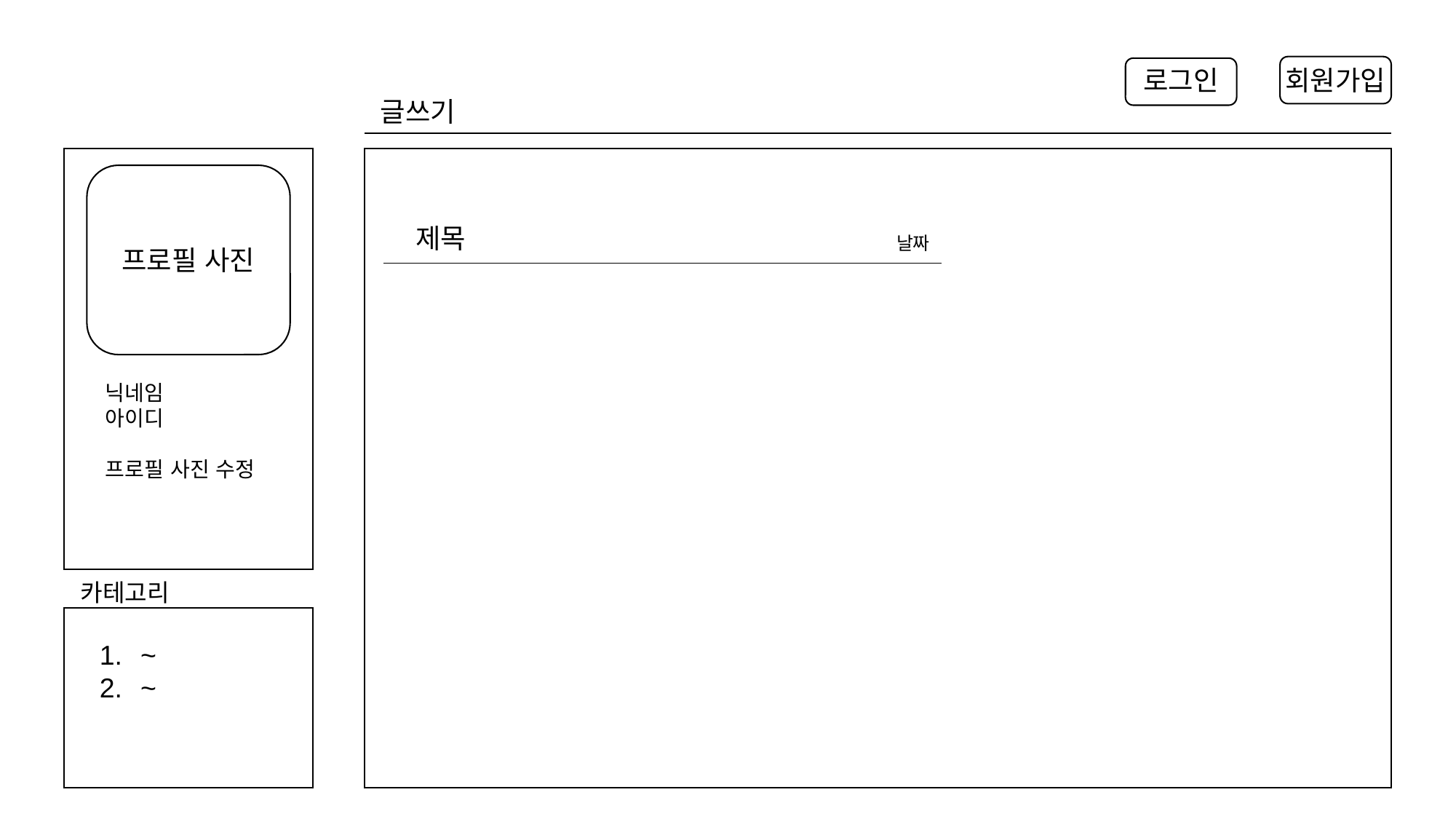

로그인
회원가입

글쓰기

제목
 날짜
프로필 사진
닉네임
아이디

프로필 사진 수정
카테고리

~
~